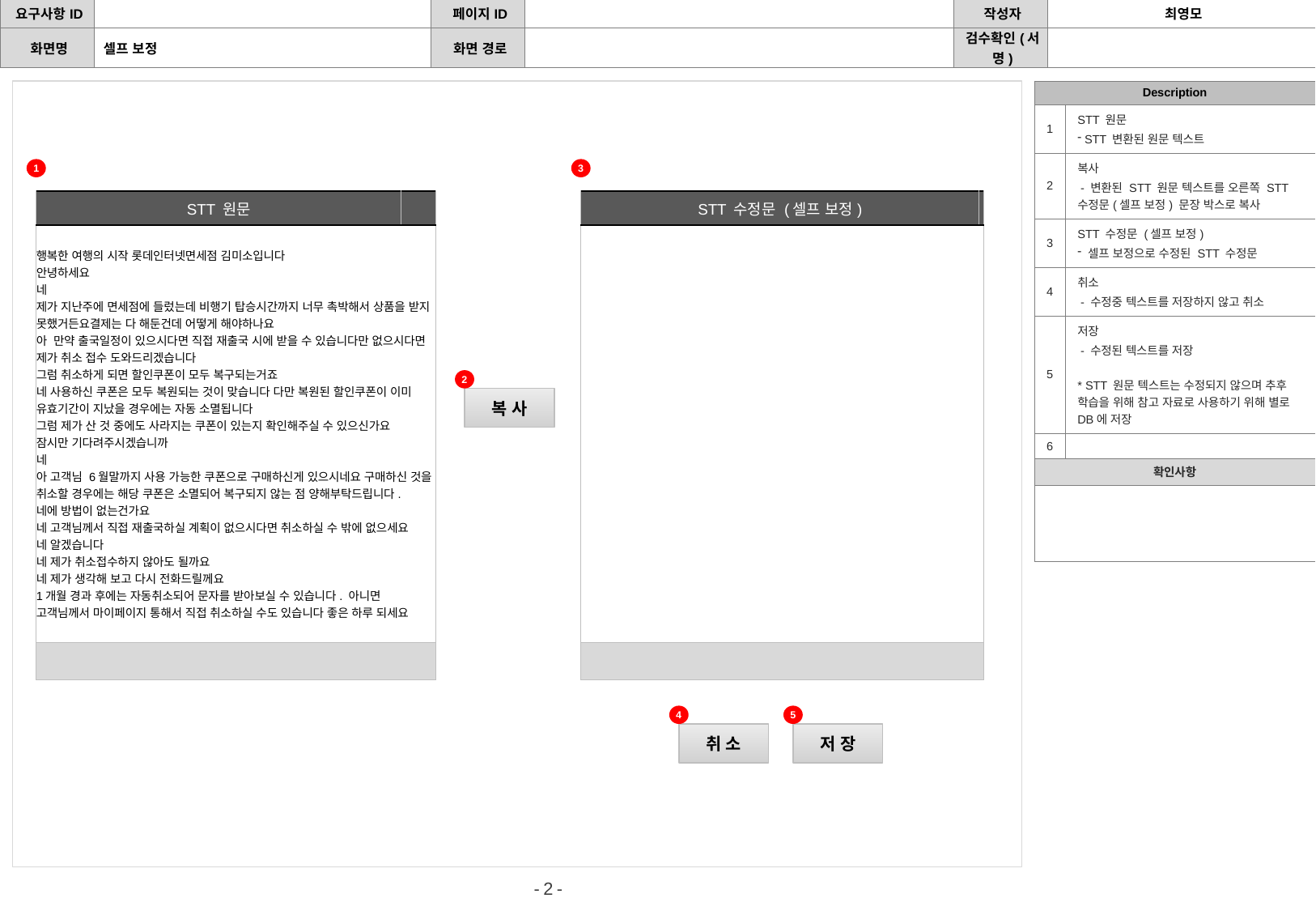

| 요구사항ID |  | 페이지ID |  | 작성자 | 최영모 |
| --- | --- | --- | --- | --- | --- |
| 화면명 | 셀프 보정 | 화면 경로 |  | 검수확인(서명) |  |
| Description |  |
| --- | --- |
| 1 | STT 원문 STT 변환된 원문 텍스트 |
| 2 | 복사 - 변환된 STT 원문 텍스트를 오른쪽 STT 수정문(셀프 보정) 문장 박스로 복사 |
| 3 | STT 수정문 (셀프 보정) 셀프 보정으로 수정된 STT 수정문 |
| 4 | 취소 - 수정중 텍스트를 저장하지 않고 취소 |
| 5 | 저장 - 수정된 텍스트를 저장 \* STT 원문 텍스트는 수정되지 않으며 추후 학습을 위해 참고 자료로 사용하기 위해 별로 DB에 저장 |
| 6 |  |
| 확인사항 |  |
|  |  |
1
3
| STT 원문 |  |
| --- | --- |
| 행복한 여행의 시작 롯데인터넷면세점 김미소입니다 안녕하세요 네 제가 지난주에 면세점에 들렀는데 비행기 탑승시간까지 너무 촉박해서 상품을 받지 못했거든요결제는 다 해둔건데 어떻게 해야하나요 아 만약 출국일정이 있으시다면 직접 재출국 시에 받을 수 있습니다만 없으시다면 제가 취소 접수 도와드리겠습니다 그럼 취소하게 되면 할인쿠폰이 모두 복구되는거죠 네 사용하신 쿠폰은 모두 복원되는 것이 맞습니다 다만 복원된 할인쿠폰이 이미 유효기간이 지났을 경우에는 자동 소멸됩니다 그럼 제가 산 것 중에도 사라지는 쿠폰이 있는지 확인해주실 수 있으신가요 잠시만 기다려주시겠습니까 네 아 고객님 6월말까지 사용 가능한 쿠폰으로 구매하신게 있으시네요 구매하신 것을 취소할 경우에는 해당 쿠폰은 소멸되어 복구되지 않는 점 양해부탁드립니다. 네에 방법이 없는건가요 네 고객님께서 직접 재출국하실 계획이 없으시다면 취소하실 수 밖에 없으세요 네 알겠습니다 네 제가 취소접수하지 않아도 될까요 네 제가 생각해 보고 다시 전화드릴께요 1개월 경과 후에는 자동취소되어 문자를 받아보실 수 있습니다. 아니면 고객님께서 마이페이지 통해서 직접 취소하실 수도 있습니다 좋은 하루 되세요 |  |
|  |  |
| STT 수정문 (셀프 보정) |  |
| --- | --- |
|  |  |
|  |  |
2
복 사
4
5
취 소
저 장